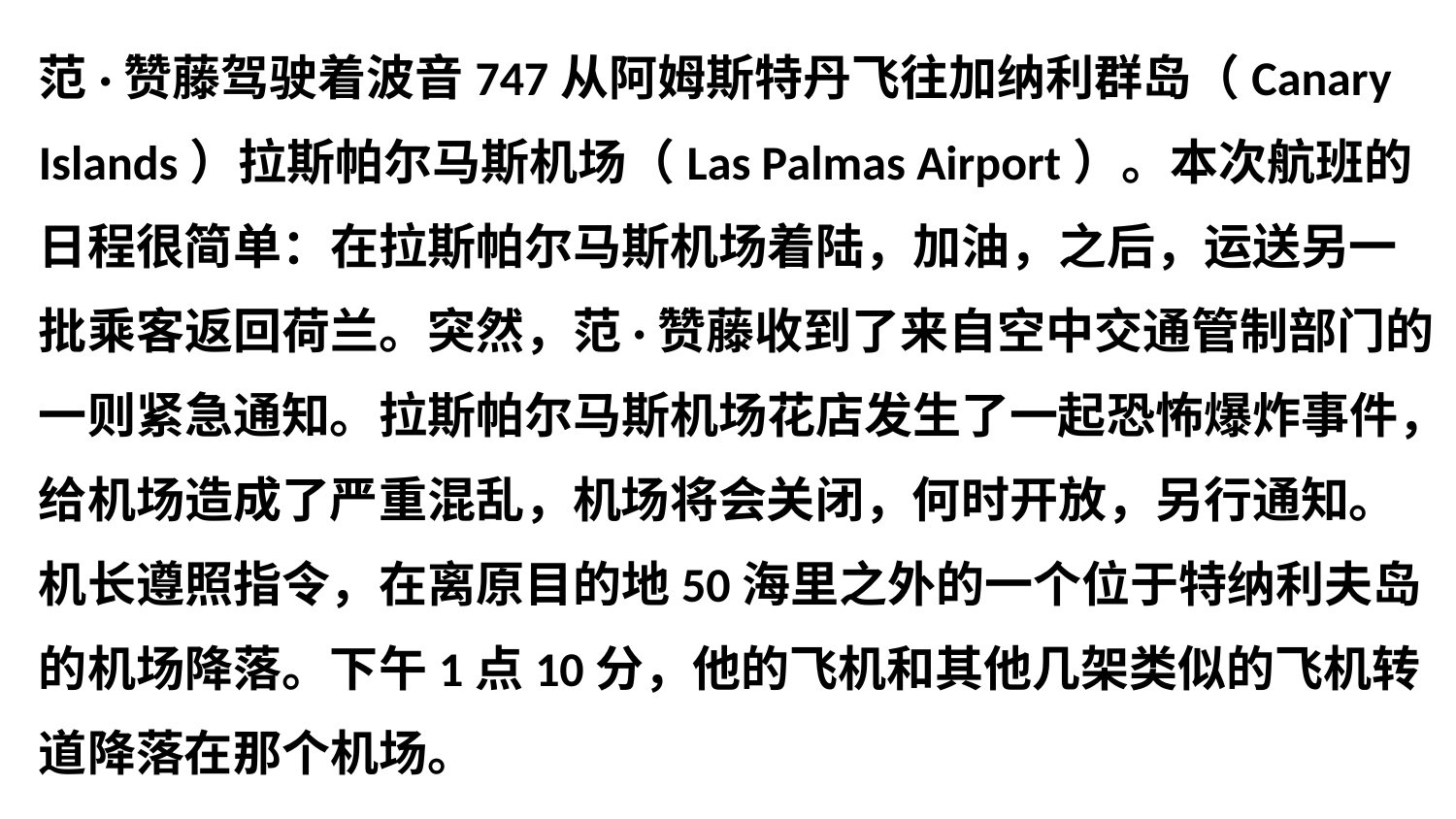

范·赞藤驾驶着波音747从阿姆斯特丹飞往加纳利群岛（Canary Islands）拉斯帕尔马斯机场（Las Palmas Airport）。本次航班的日程很简单：在拉斯帕尔马斯机场着陆，加油，之后，运送另一批乘客返回荷兰。突然，范·赞藤收到了来自空中交通管制部门的一则紧急通知。拉斯帕尔马斯机场花店发生了一起恐怖爆炸事件，给机场造成了严重混乱，机场将会关闭，何时开放，另行通知。机长遵照指令，在离原目的地50海里之外的一个位于特纳利夫岛的机场降落。下午1点10分，他的飞机和其他几架类似的飞机转道降落在那个机场。